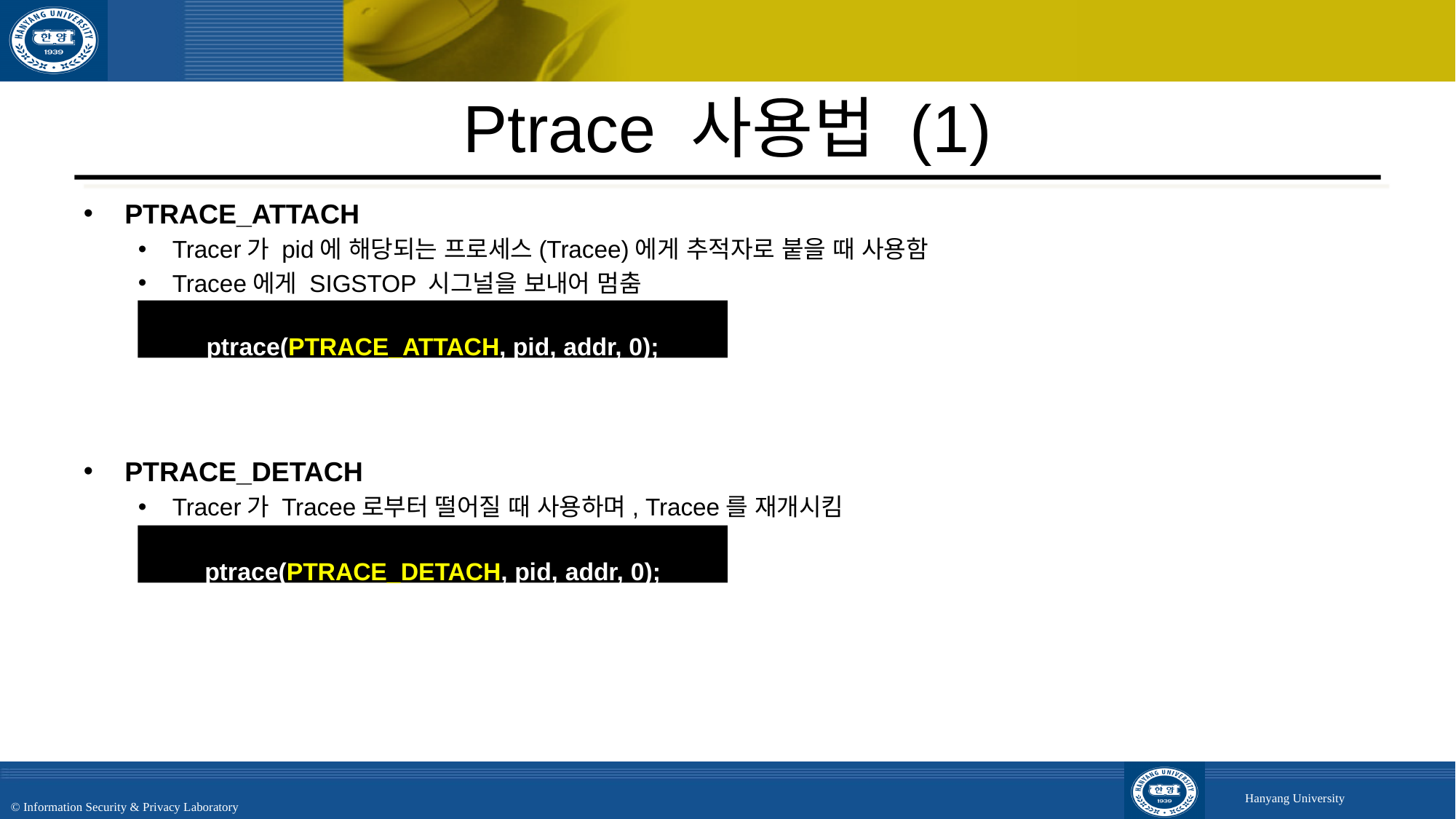

# Ptrace 사용법 (1)
PTRACE_ATTACH
Tracer가 pid에 해당되는 프로세스(Tracee)에게 추적자로 붙을 때 사용함
Tracee에게 SIGSTOP 시그널을 보내어 멈춤

PTRACE_DETACH
Tracer가 Tracee로부터 떨어질 때 사용하며, Tracee를 재개시킴
Sig가 0이며 Tracer가 시그널을 보내지 않고 떨어짐

ptrace(PTRACE_ATTACH, pid, addr, 0);
ptrace(PTRACE_DETACH, pid, addr, 0);